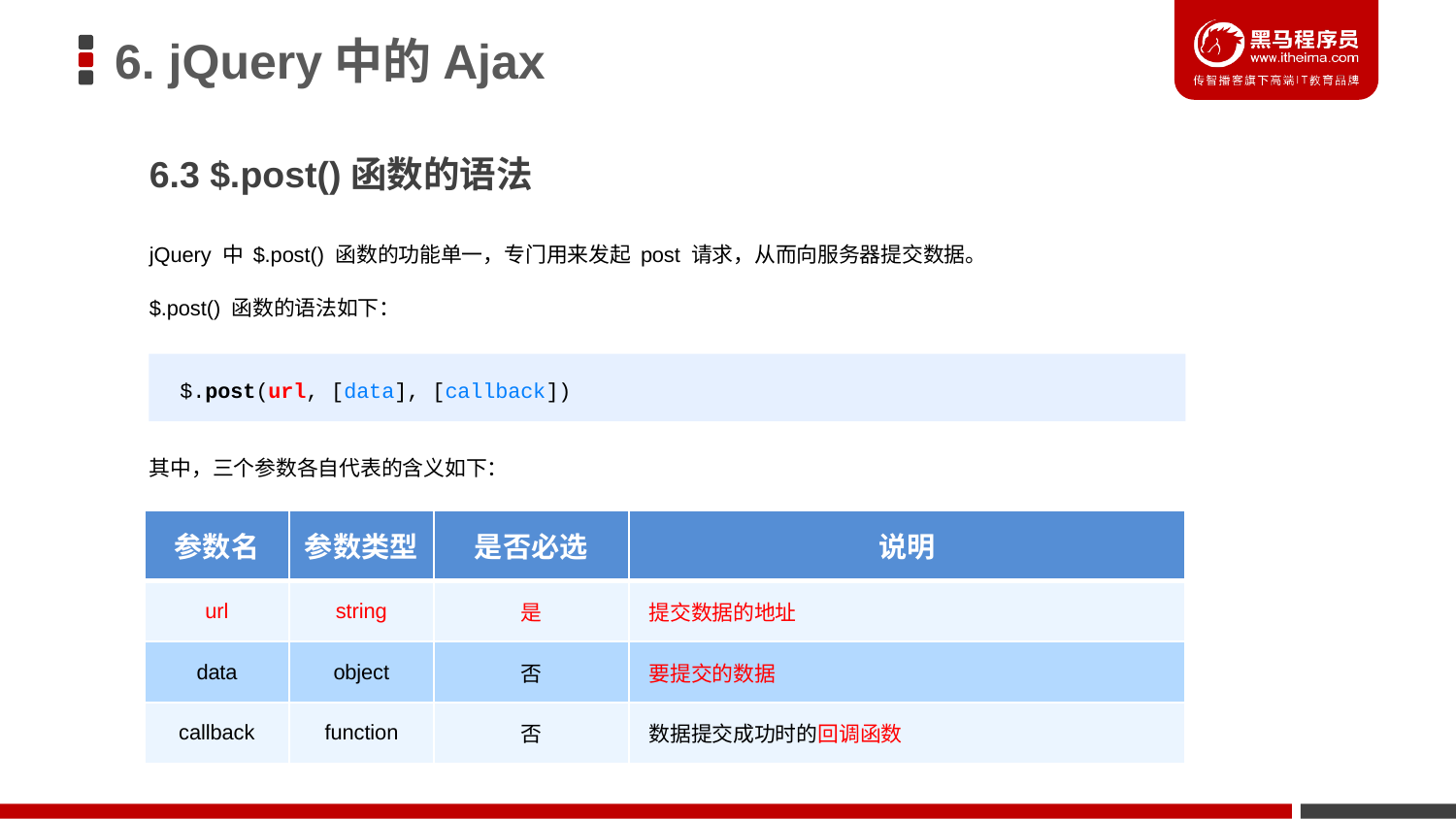

# 6. jQuery中的Ajax
6.3 $.post()函数的语法
jQuery 中 $.post() 函数的功能单一，专门用来发起 post 请求，从而向服务器提交数据。
$.post() 函数的语法如下：

其中，三个参数各自代表的含义如下：

$.post(url, [data], [callback])
| 参数名 | 参数类型 | 是否必选 | 说明 |
| --- | --- | --- | --- |
| url | string | 是 | 提交数据的地址 |
| data | object | 否 | 要提交的数据 |
| callback | function | 否 | 数据提交成功时的回调函数 |